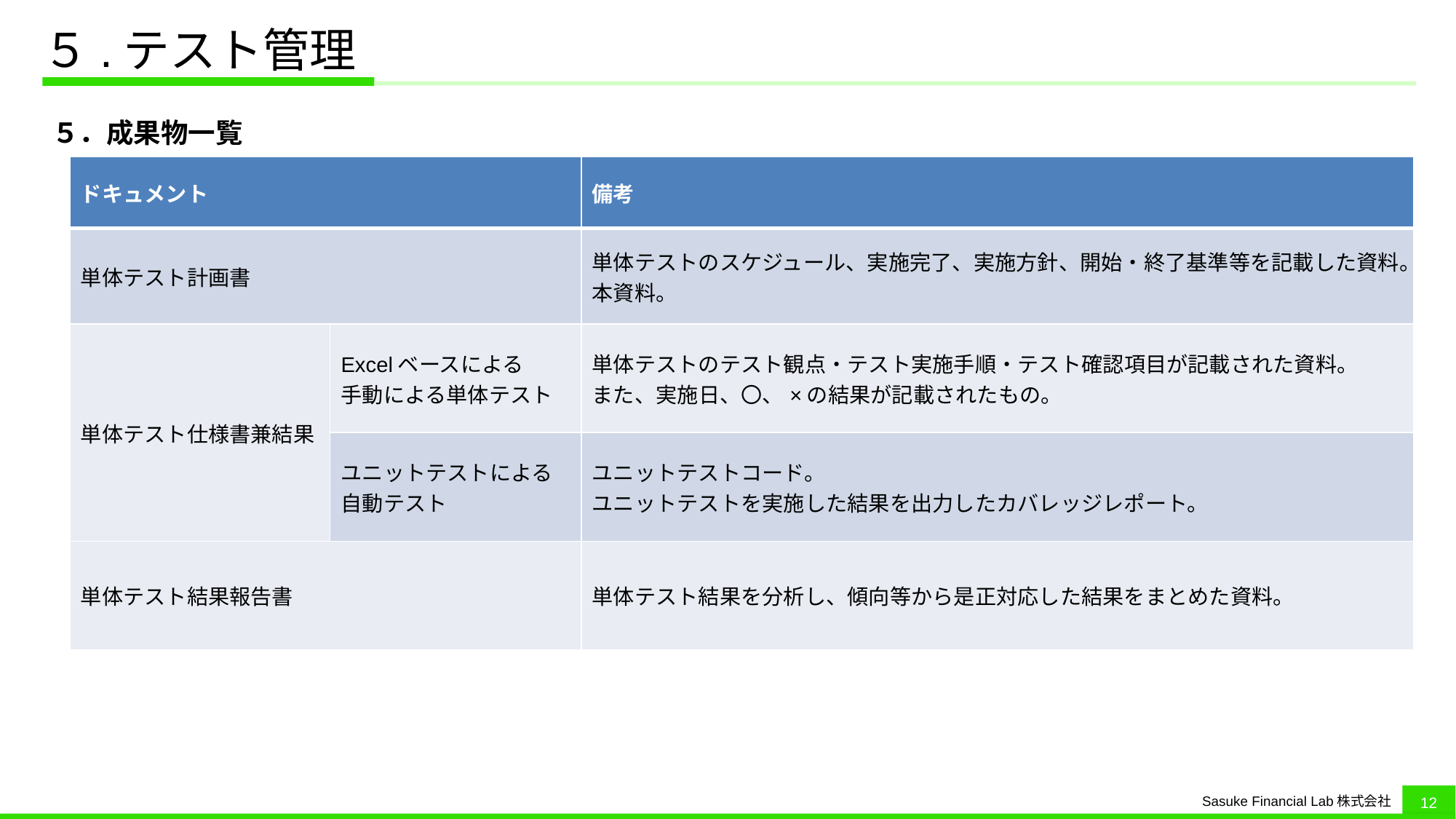

# ５.テスト管理
５．成果物一覧

| ドキュメント |  | 備考 |
| --- | --- | --- |
| 単体テスト計画書 |  | 単体テストのスケジュール、実施完了、実施方針、開始・終了基準等を記載した資料。 本資料。 |
| 単体テスト仕様書兼結果 | Excelベースによる 手動による単体テスト | 単体テストのテスト観点・テスト実施手順・テスト確認項目が記載された資料。 また、実施日、〇、×の結果が記載されたもの。 |
|  | ユニットテストによる 自動テスト | ユニットテストコード。 ユニットテストを実施した結果を出力したカバレッジレポート。 |
| 単体テスト結果報告書 |  | 単体テスト結果を分析し、傾向等から是正対応した結果をまとめた資料。 |
12
Sasuke Financial Lab株式会社